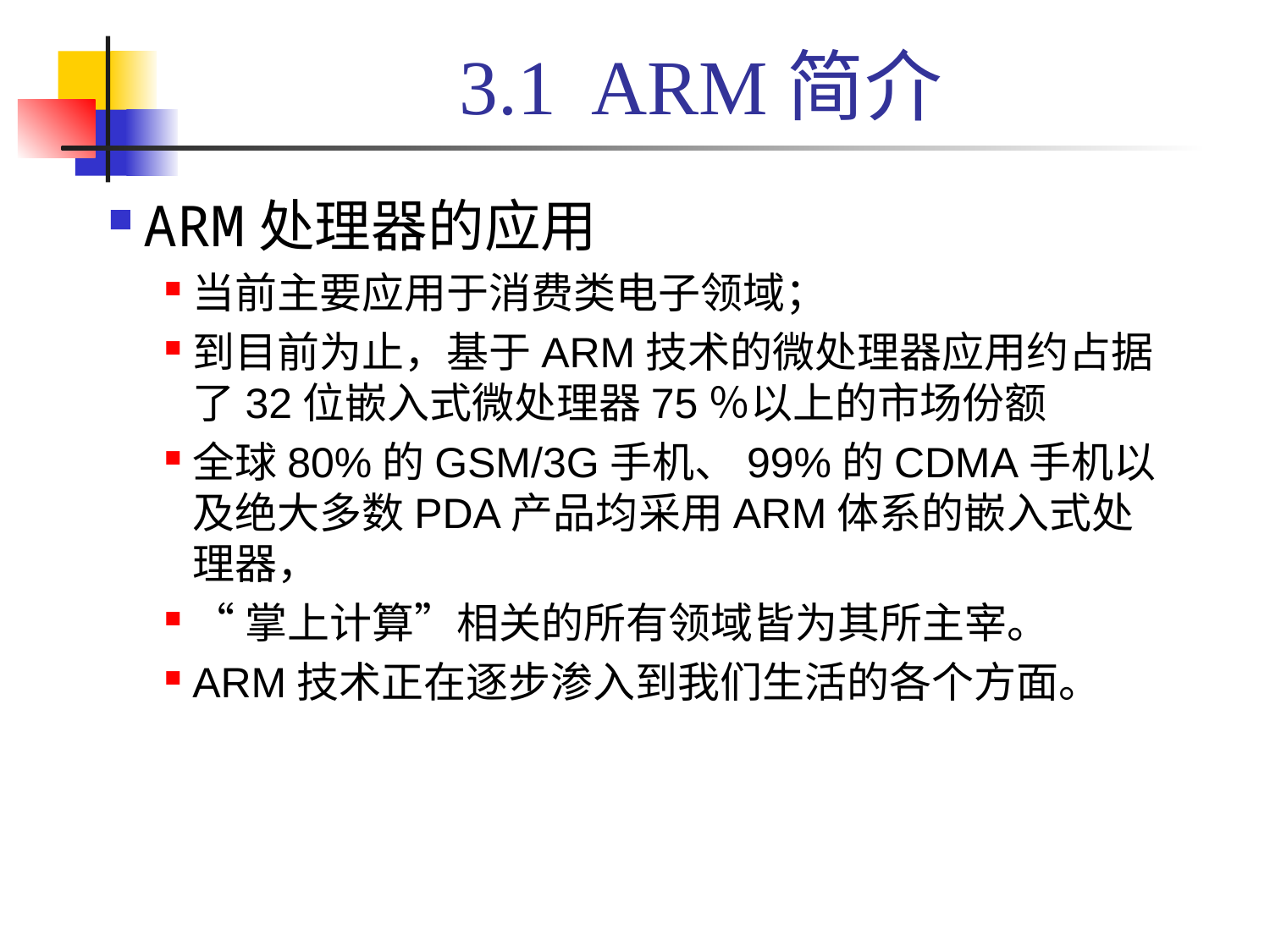

# 3.1  ARM简介
ARM处理器的应用
当前主要应用于消费类电子领域；
到目前为止，基于ARM技术的微处理器应用约占据了32位嵌入式微处理器75％以上的市场份额
全球80%的GSM/3G手机、99%的CDMA手机以及绝大多数PDA产品均采用ARM体系的嵌入式处理器，
“掌上计算”相关的所有领域皆为其所主宰。
ARM技术正在逐步渗入到我们生活的各个方面。